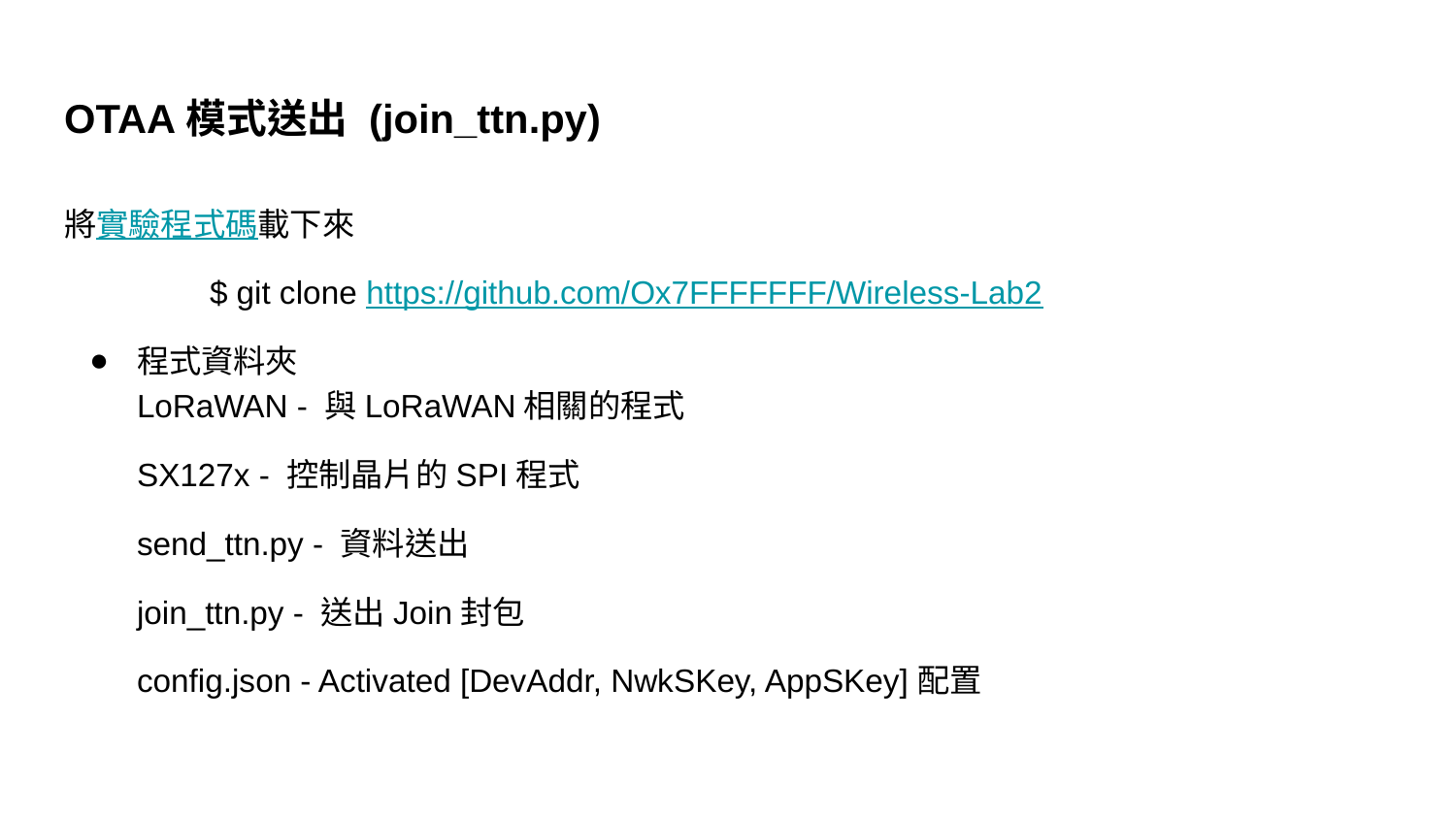

# OTAA模式送出 (join_ttn.py)
將實驗程式碼載下來
	$ git clone https://github.com/Ox7FFFFFFF/Wireless-Lab2
程式資料夾
LoRaWAN - 與LoRaWAN相關的程式
SX127x - 控制晶片的SPI程式
send_ttn.py - 資料送出
join_ttn.py - 送出Join封包
config.json - Activated [DevAddr, NwkSKey, AppSKey]配置